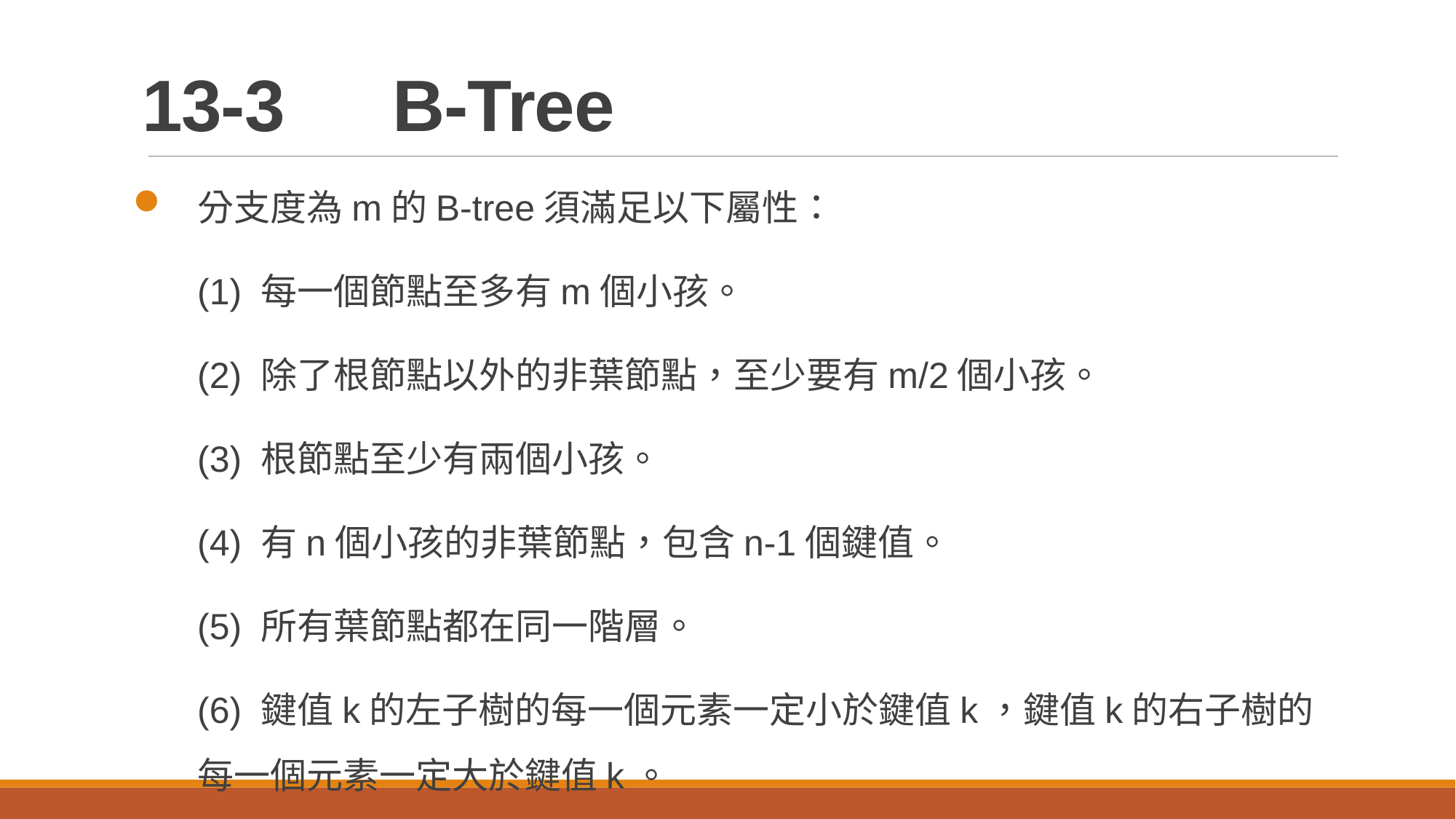

# 13-3　B-Tree
分支度為m的B-tree須滿足以下屬性：
(1) 每一個節點至多有m個小孩。
(2) 除了根節點以外的非葉節點，至少要有m/2個小孩。
(3) 根節點至少有兩個小孩。
(4) 有n個小孩的非葉節點，包含n-1個鍵值。
(5) 所有葉節點都在同一階層。
(6) 鍵值k的左子樹的每一個元素一定小於鍵值k，鍵值k的右子樹的每一個元素一定大於鍵值k。